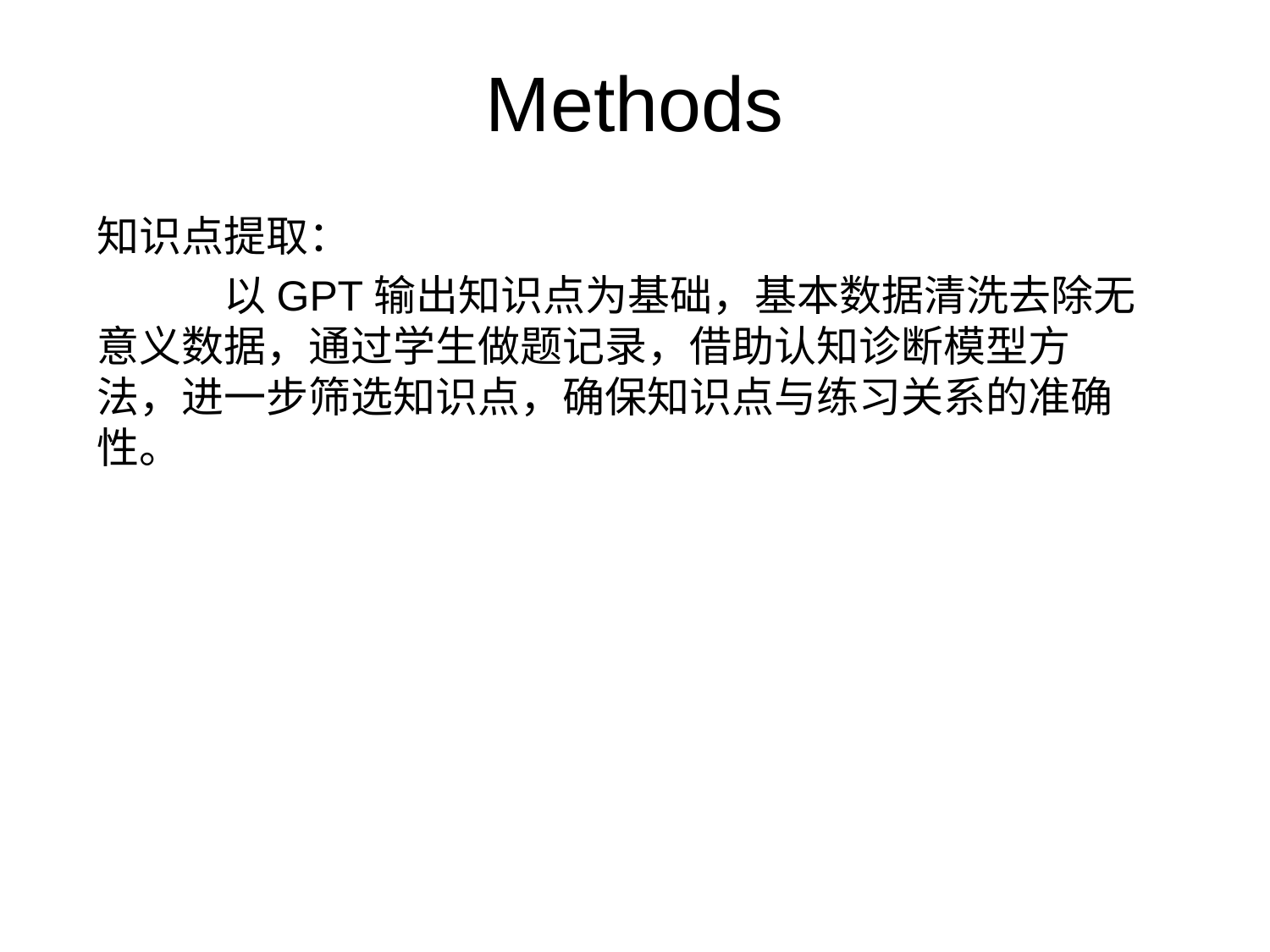

# Methods

知识点提取：
	以GPT输出知识点为基础，基本数据清洗去除无意义数据，通过学生做题记录，借助认知诊断模型方法，进一步筛选知识点，确保知识点与练习关系的准确性。